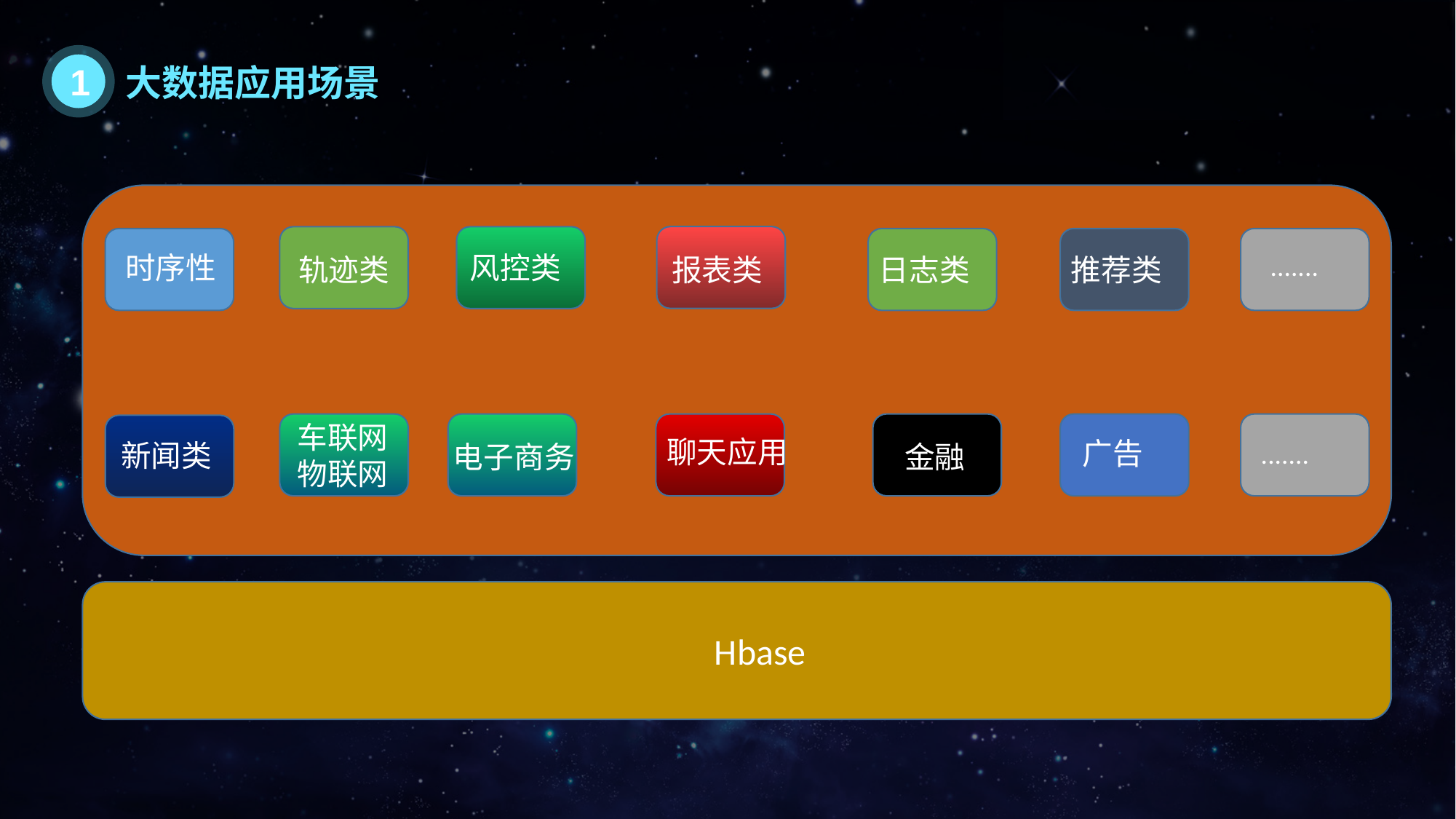

1
大数据应用场景

时序性
风控类
.......
轨迹类
报表类
日志类
推荐类
车联网
物联网

聊天应用
广告
新闻类
.......
电子商务
金融

Hbase